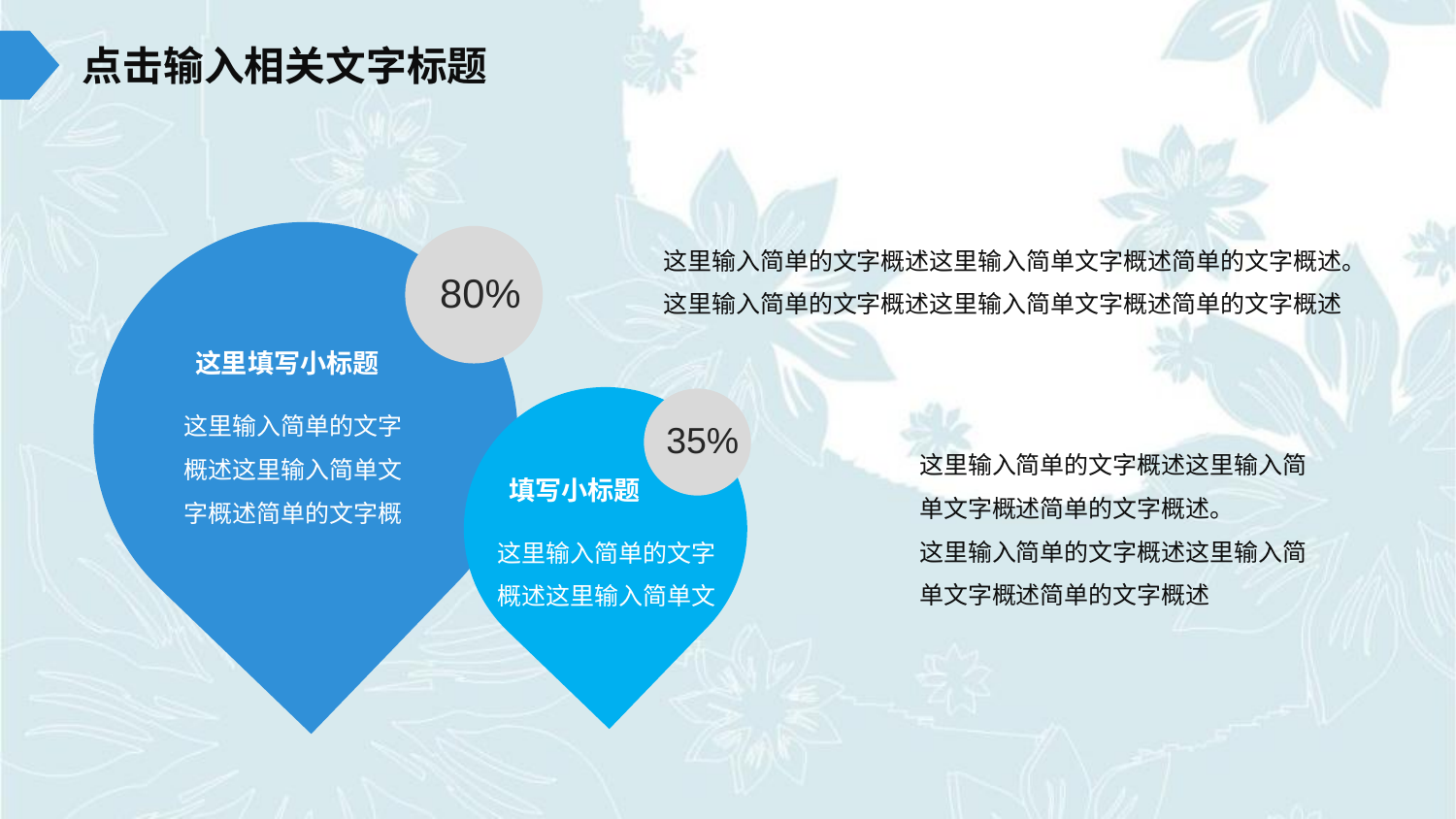

点击输入相关文字标题
这里输入简单的文字概述这里输入简单文字概述简单的文字概述。
这里输入简单的文字概述这里输入简单文字概述简单的文字概述

80%
这里填写小标题
这里输入简单的文字
概述这里输入简单文
字概述简单的文字概

35%
这里输入简单的文字概述这里输入简单文字概述简单的文字概述。
这里输入简单的文字概述这里输入简单文字概述简单的文字概述
填写小标题
这里输入简单的文字
概述这里输入简单文